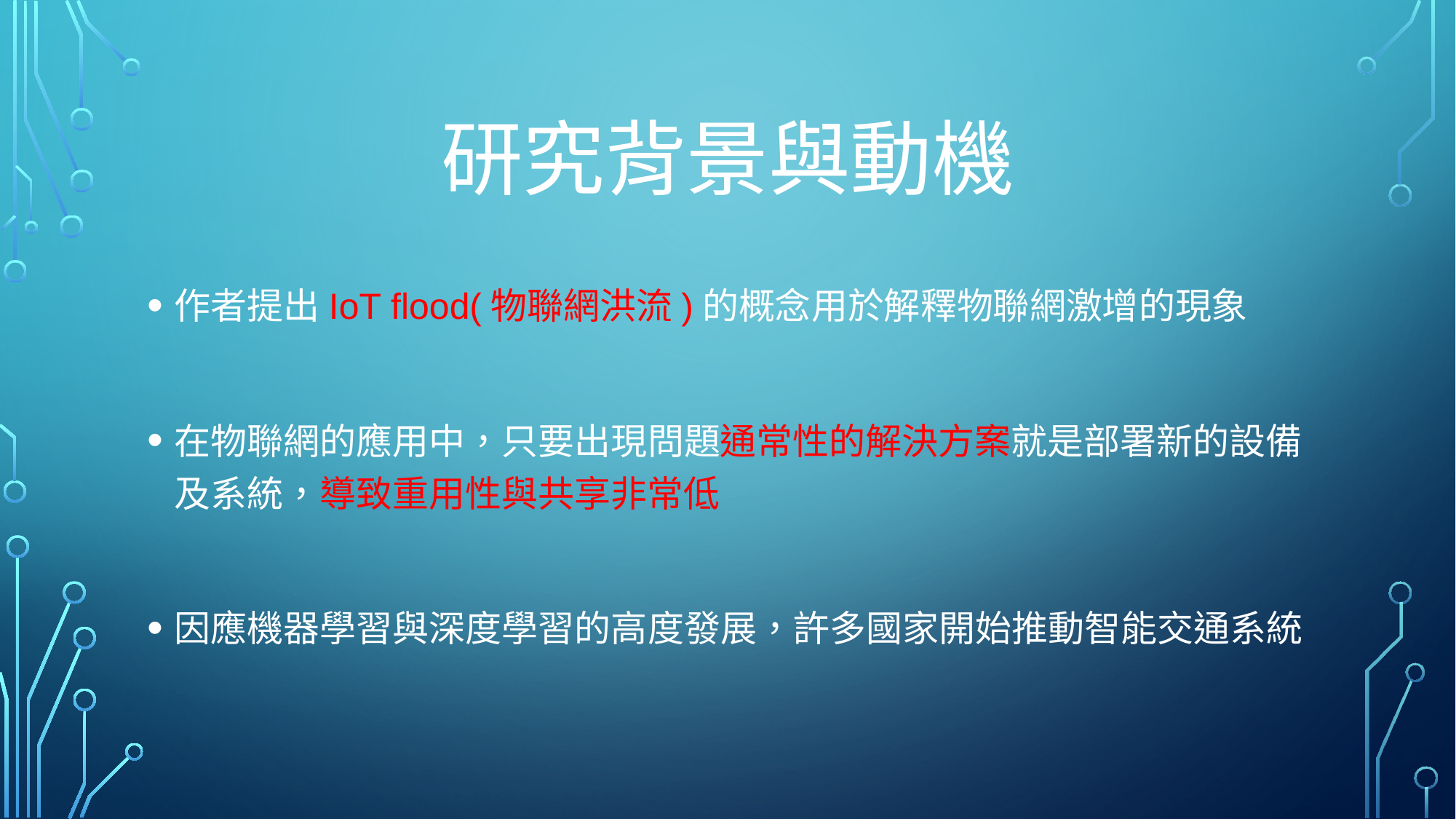

# 研究背景與動機
作者提出IoT flood(物聯網洪流)的概念用於解釋物聯網激增的現象

在物聯網的應用中，只要出現問題通常性的解決方案就是部署新的設備及系統，導致重用性與共享非常低

因應機器學習與深度學習的高度發展，許多國家開始推動智能交通系統